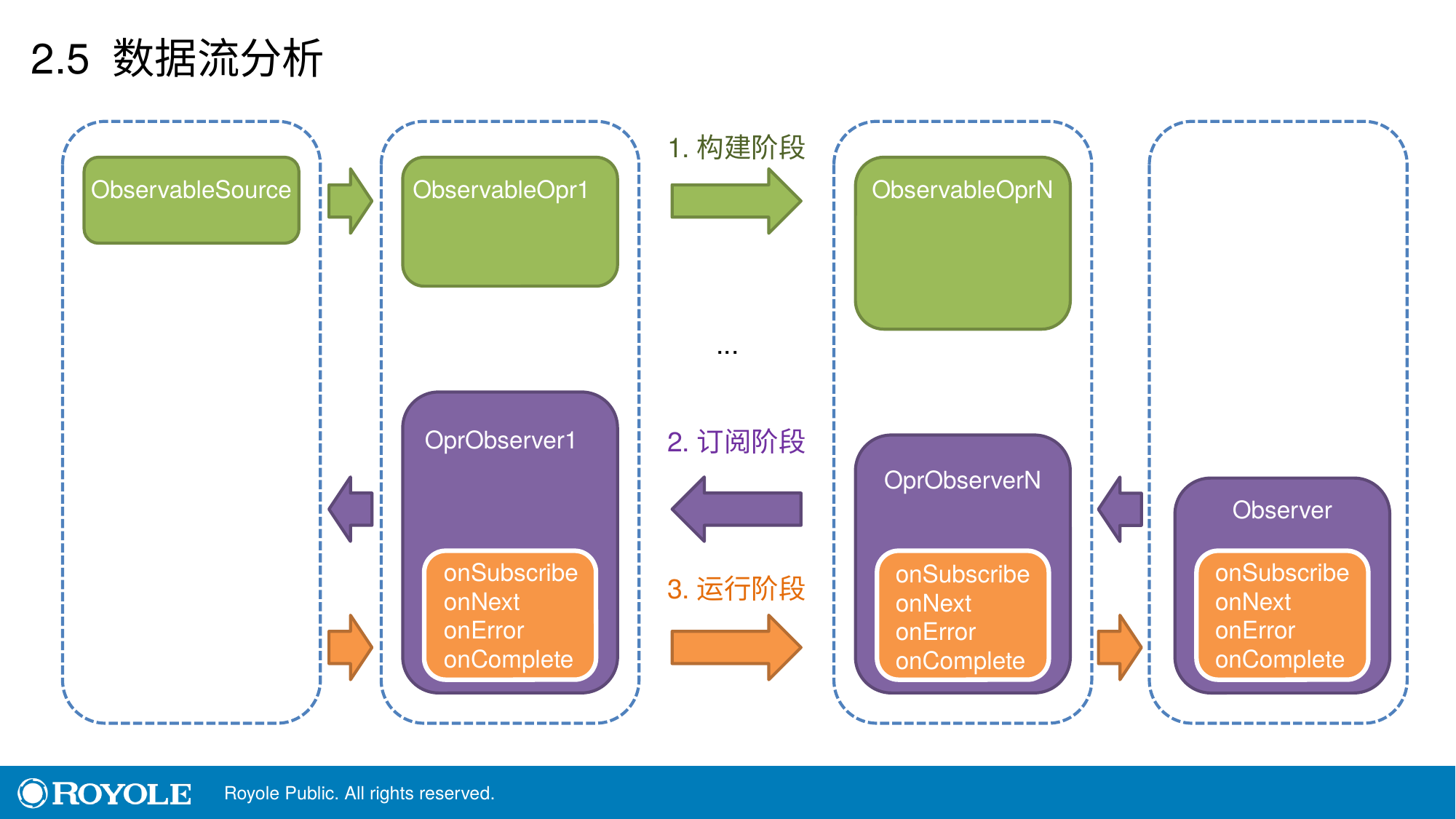

2.5 数据流分析

1.构建阶段

ObservableSource

ObservableOpr1

ObservableOprN
...

OprObserver1
2.订阅阶段

OprObserverN

Observer

onSubscribe
onNext
onError
onComplete
onSubscribe
onNext
onError
onComplete
onSubscribe
onNext
onError
onComplete
3.运行阶段